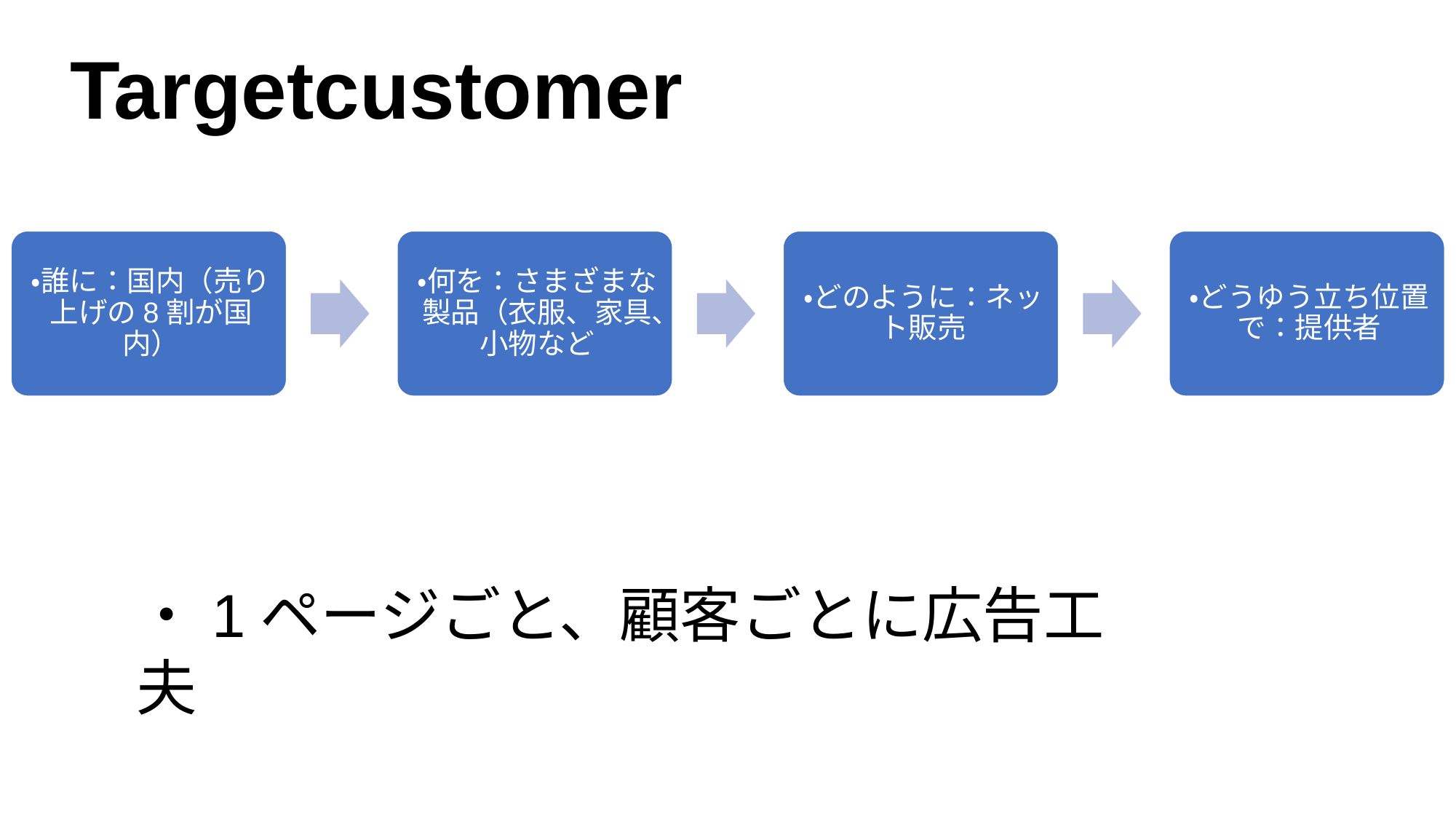

Targetcustomer
・誰に：国内（売り上げの8割が国内）

・何を：さまざまな製品（衣服、家具、小物など

・どのように：ネット販売

・どうゆう立ち位置で：提供者
・1ページごと、顧客ごとに広告工夫